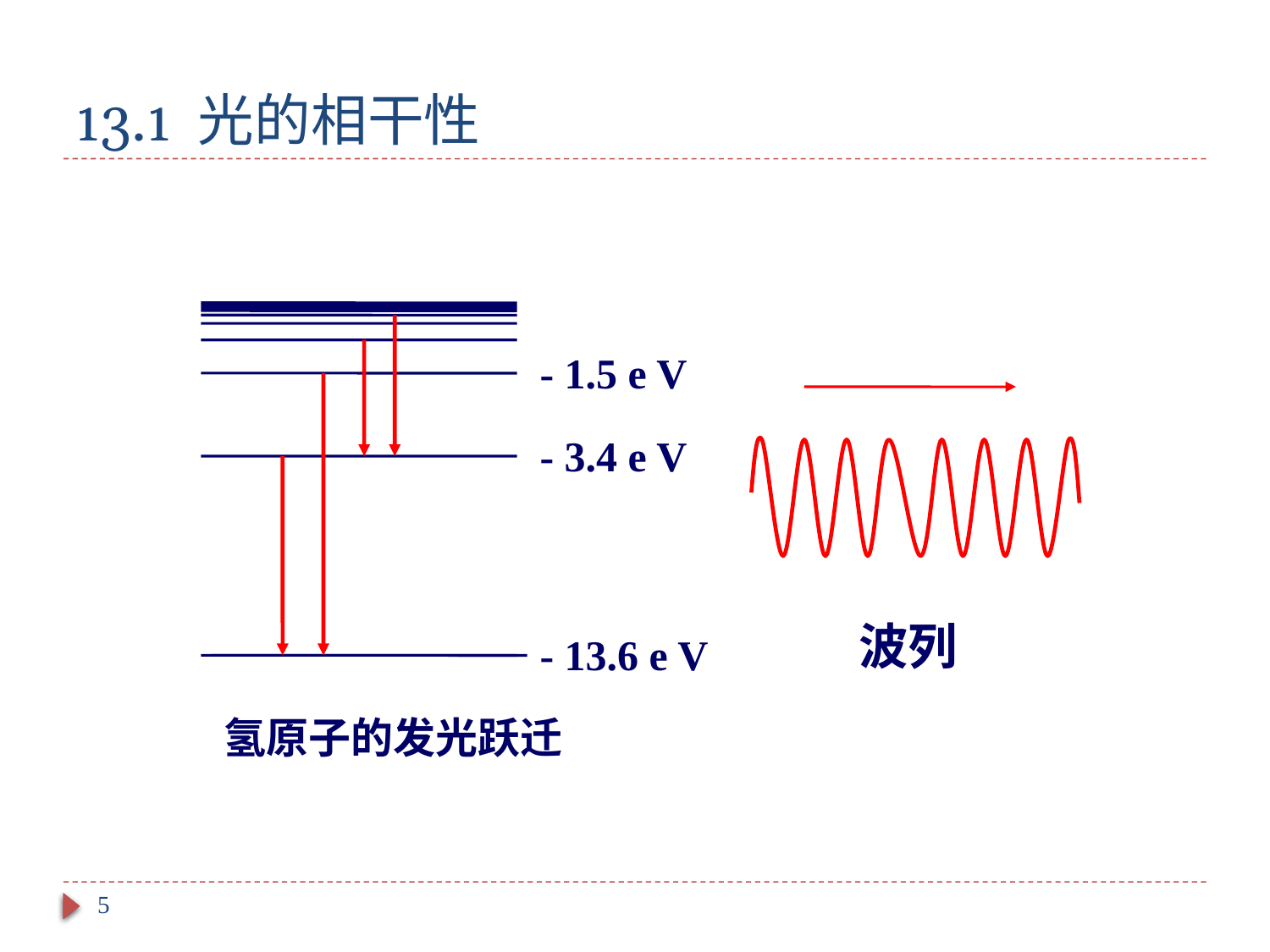

# 13.1 光的相干性

- 1.5 e V

- 3.4 e V

- 13.6 e V
氢原子的发光跃迁

波列
5